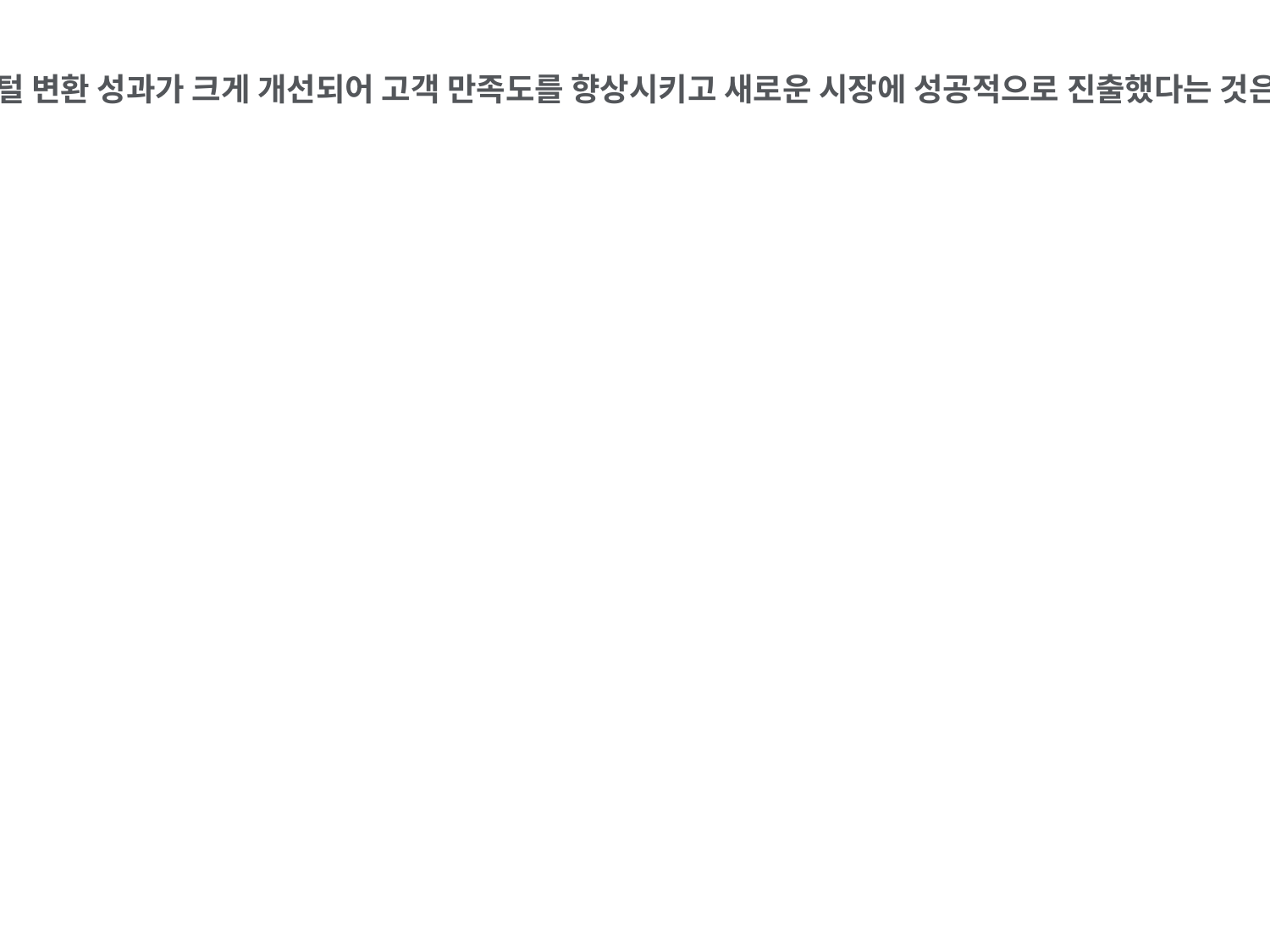

2024년도에 회사의 수익성, 시장 점유율, 고객 기반, 제품 포트폴리오, 직원 수, R&D 투자 및 디지털 변환 성과가 크게 개선되어 고객 만족도를 향상시키고 새로운 시장에 성공적으로 진출했다는 것은 회사가 전략적으로 경쟁 우위를 확보하고 지속 가능한 성장을 위한 강력한 기반을 마련했음을 의미한다.